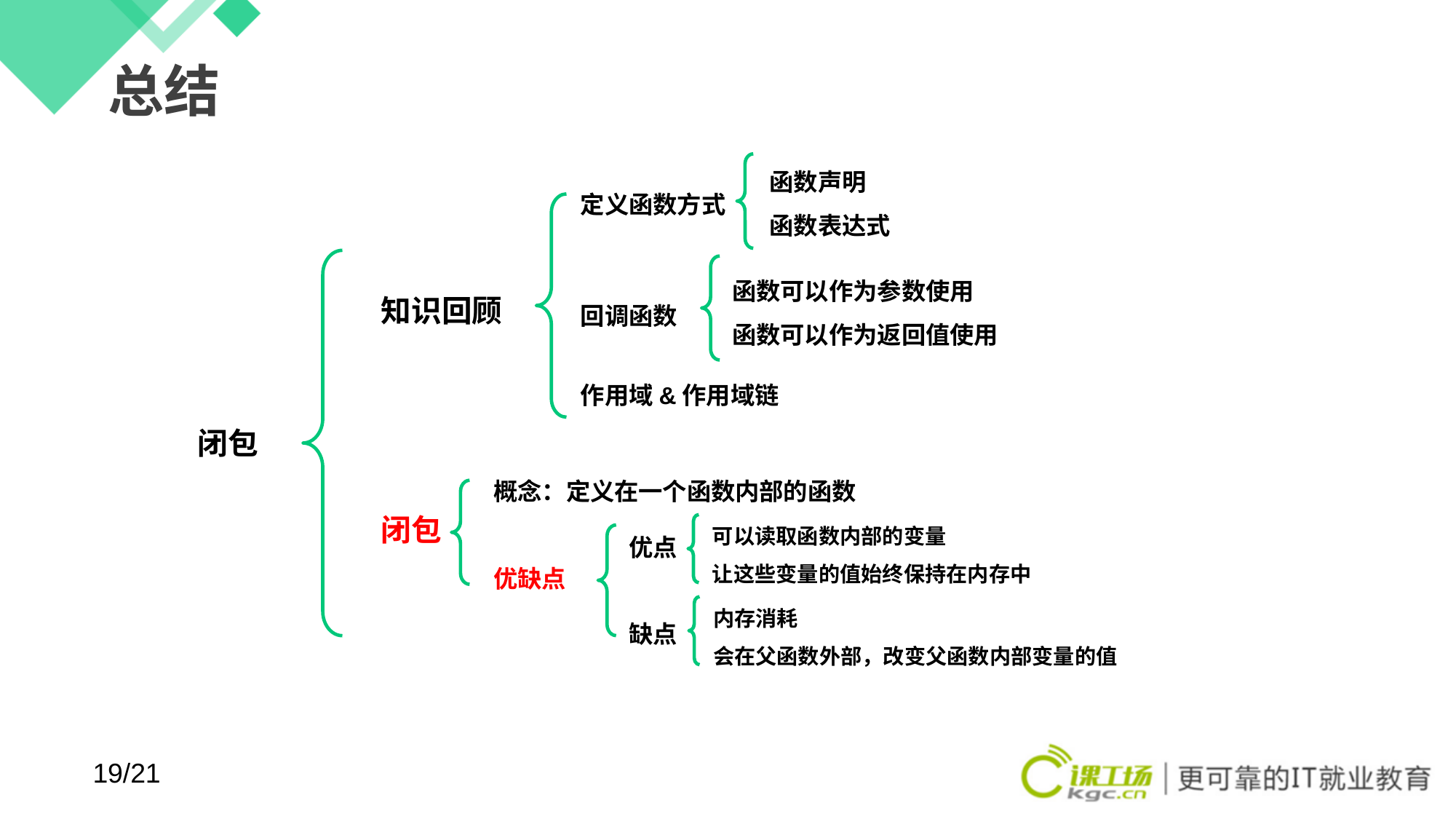

# 总结
函数声明
函数表达式

定义函数方式

知识回顾

闭包

函数可以作为参数使用
函数可以作为返回值使用
回调函数
作用域&作用域链
闭包
概念：定义在一个函数内部的函数

优缺点

可以读取函数内部的变量
让这些变量的值始终保持在内存中
优点

缺点

内存消耗
会在父函数外部，改变父函数内部变量的值